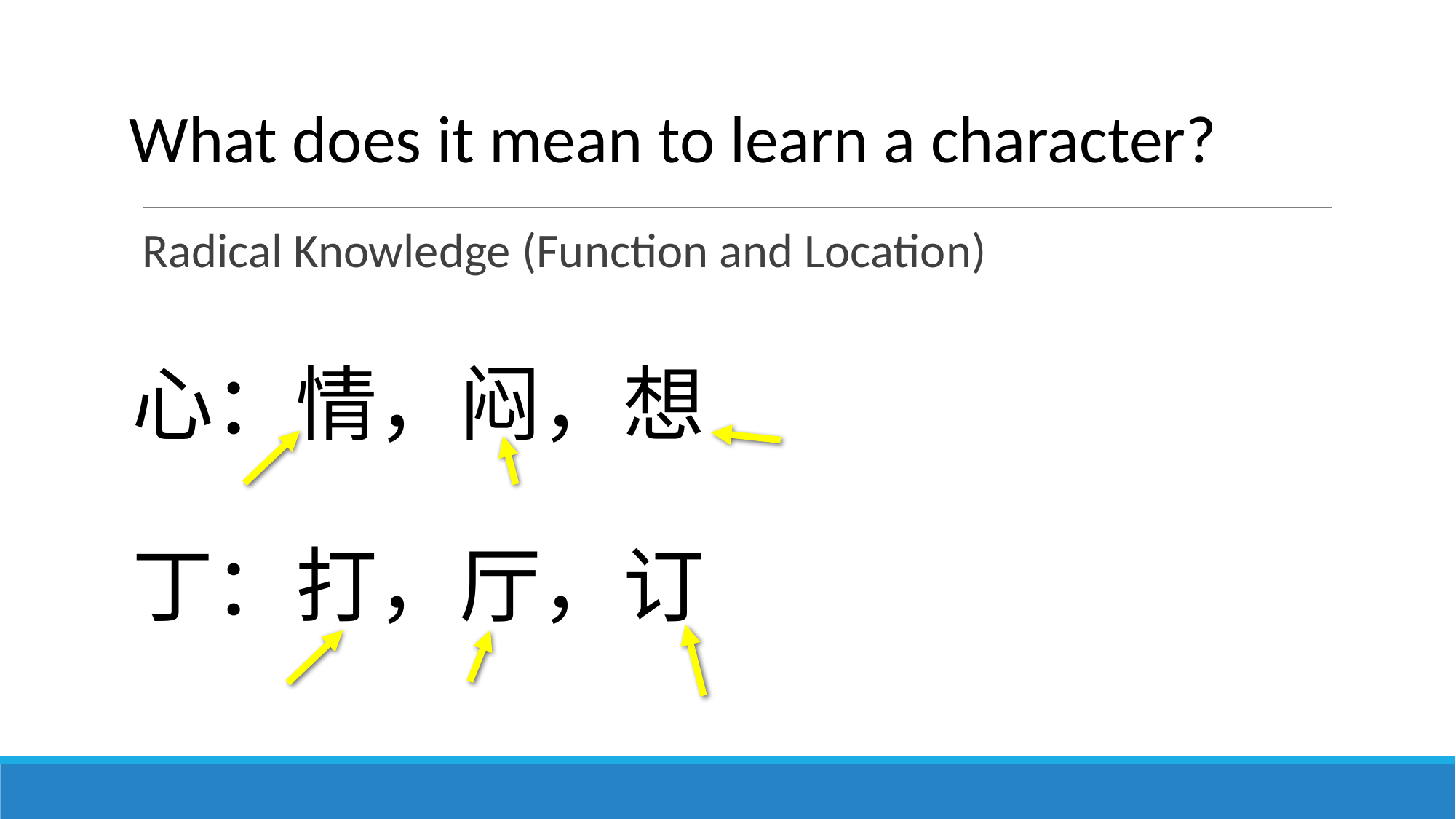

What does it mean to learn a character?
Radical Knowledge (Function and Location)
心：情，闷，想
丁：打，厅，订